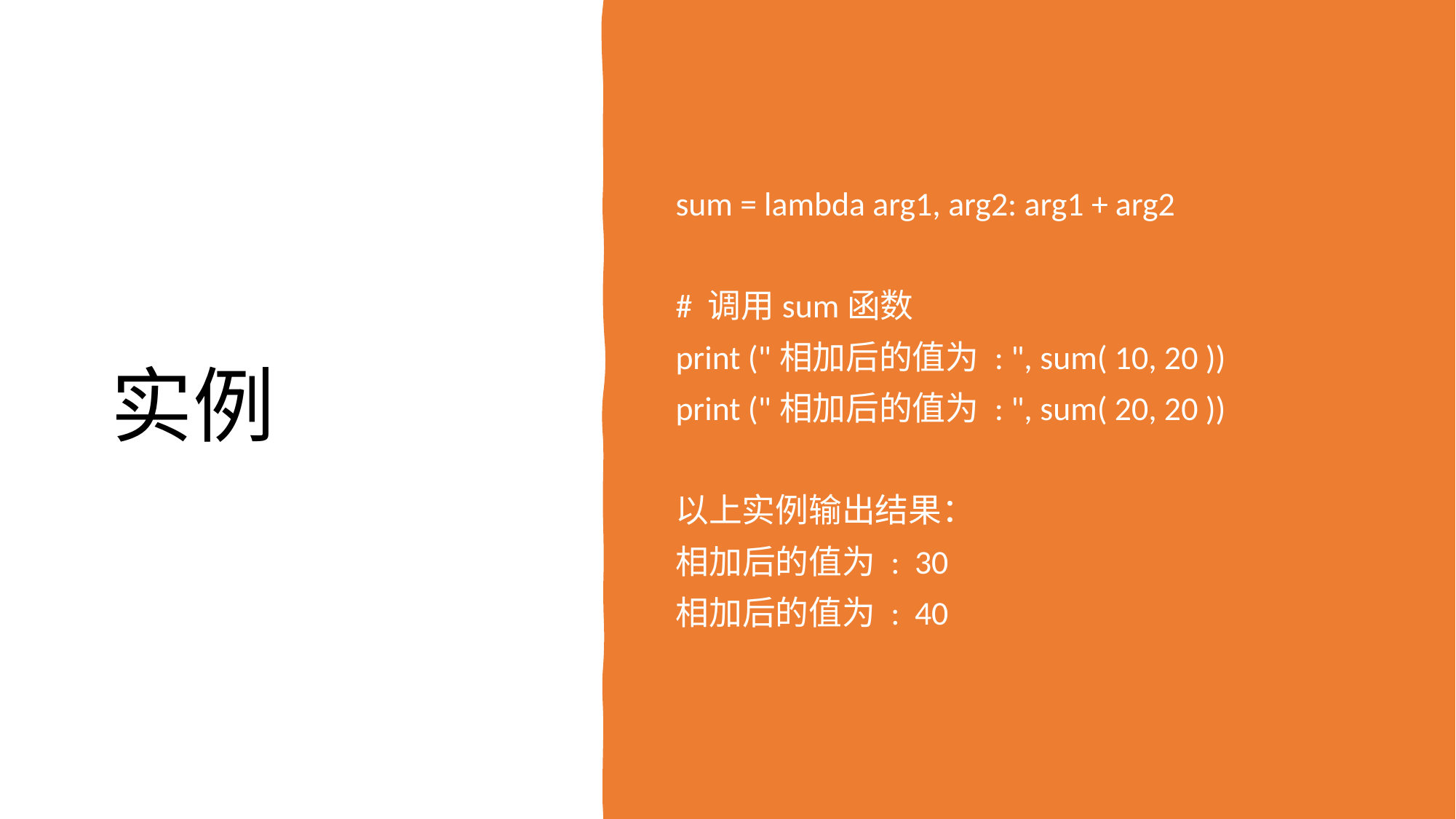

# 实例
sum = lambda arg1, arg2: arg1 + arg2

# 调用sum函数
print ("相加后的值为 : ", sum( 10, 20 ))
print ("相加后的值为 : ", sum( 20, 20 ))

以上实例输出结果：
相加后的值为 :  30
相加后的值为 :  40